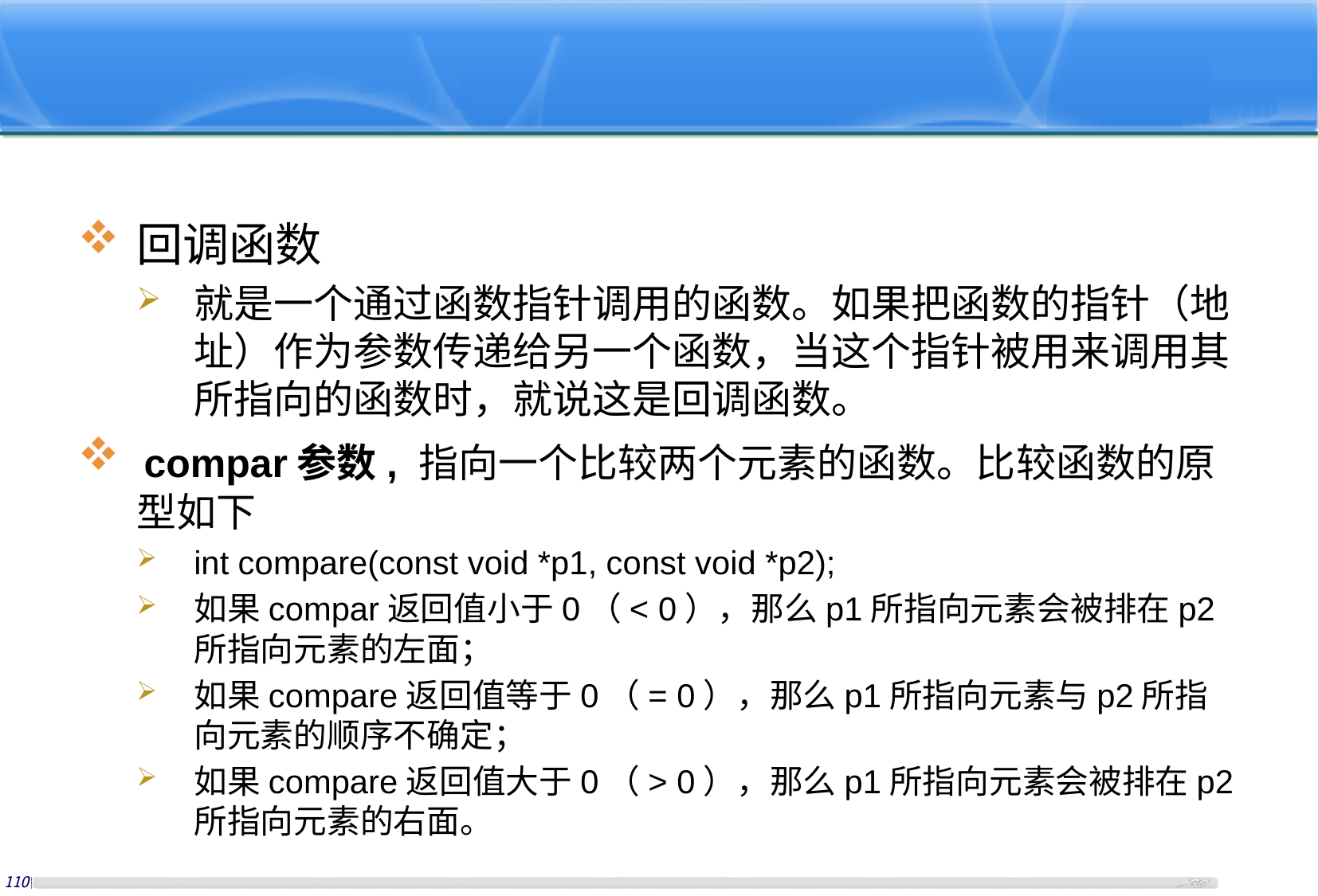

#
回调函数
就是一个通过函数指针调用的函数。如果把函数的指针（地址）作为参数传递给另一个函数，当这个指针被用来调用其所指向的函数时，就说这是回调函数。
 compar参数, 指向一个比较两个元素的函数。比较函数的原型如下
int compare(const void *p1, const void *p2);
如果compar返回值小于0（< 0），那么p1所指向元素会被排在p2所指向元素的左面；
如果compare返回值等于0（= 0），那么p1所指向元素与p2所指向元素的顺序不确定；
如果compare返回值大于0（> 0），那么p1所指向元素会被排在p2所指向元素的右面。